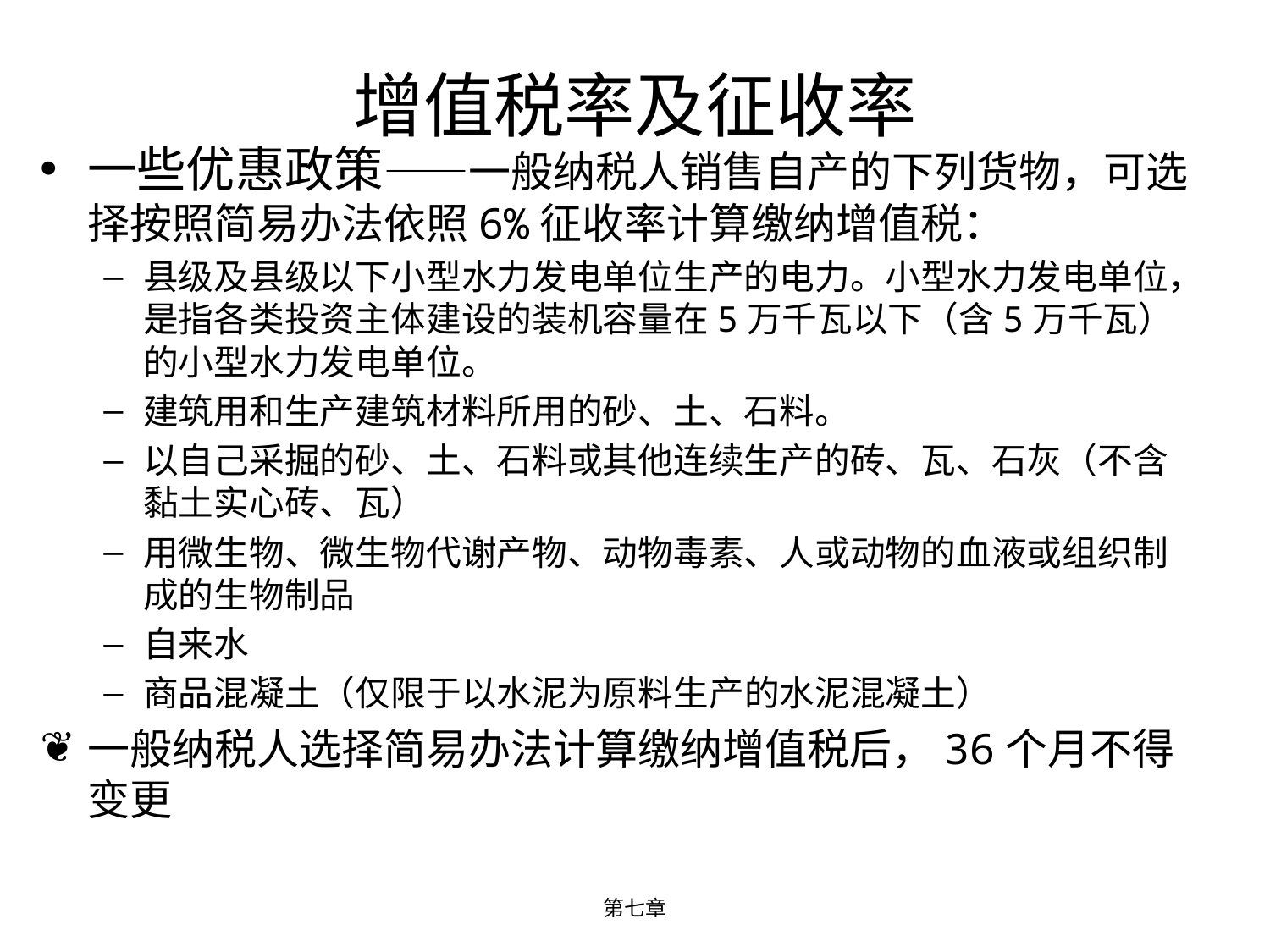

# 增值税率及征收率
一些优惠政策——一般纳税人销售自产的下列货物，可选择按照简易办法依照6%征收率计算缴纳增值税：
县级及县级以下小型水力发电单位生产的电力。小型水力发电单位，是指各类投资主体建设的装机容量在5万千瓦以下（含5万千瓦）的小型水力发电单位。
建筑用和生产建筑材料所用的砂、土、石料。
以自己采掘的砂、土、石料或其他连续生产的砖、瓦、石灰（不含黏土实心砖、瓦）
用微生物、微生物代谢产物、动物毒素、人或动物的血液或组织制成的生物制品
自来水
商品混凝土（仅限于以水泥为原料生产的水泥混凝土）
一般纳税人选择简易办法计算缴纳增值税后，36个月不得变更

第七章
38